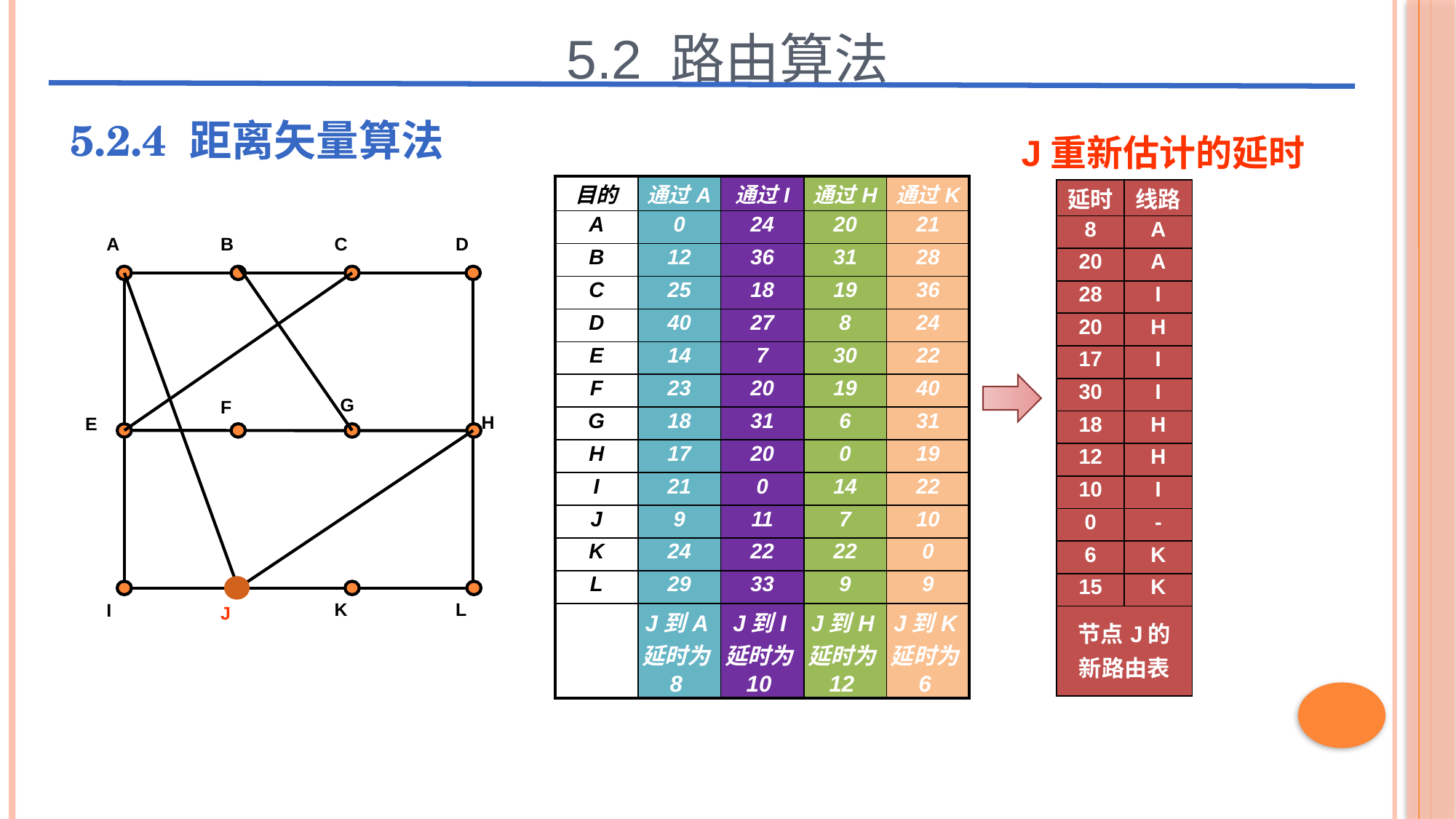

5.2 路由算法
5.2.4 距离矢量算法
J重新估计的延时
| 目的 | 通过A | 通过I | 通过H | 通过K |
| --- | --- | --- | --- | --- |
| A | 0 | 24 | 20 | 21 |
| B | 12 | 36 | 31 | 28 |
| C | 25 | 18 | 19 | 36 |
| D | 40 | 27 | 8 | 24 |
| E | 14 | 7 | 30 | 22 |
| F | 23 | 20 | 19 | 40 |
| G | 18 | 31 | 6 | 31 |
| H | 17 | 20 | 0 | 19 |
| I | 21 | 0 | 14 | 22 |
| J | 9 | 11 | 7 | 10 |
| K | 24 | 22 | 22 | 0 |
| L | 29 | 33 | 9 | 9 |
|  | J到A延时为8 | J到I延时为10 | J到H延时为12 | J到K延时为6 |
| 延时 | 线路 |
| --- | --- |
| 8 | A |
| 20 | A |
| 28 | I |
| 20 | H |
| 17 | I |
| 30 | I |
| 18 | H |
| 12 | H |
| 10 | I |
| 0 | - |
| 6 | K |
| 15 | K |
| 节点J的 新路由表 |  |
A
B
C
D

G
F
H
E

K
L
I
J